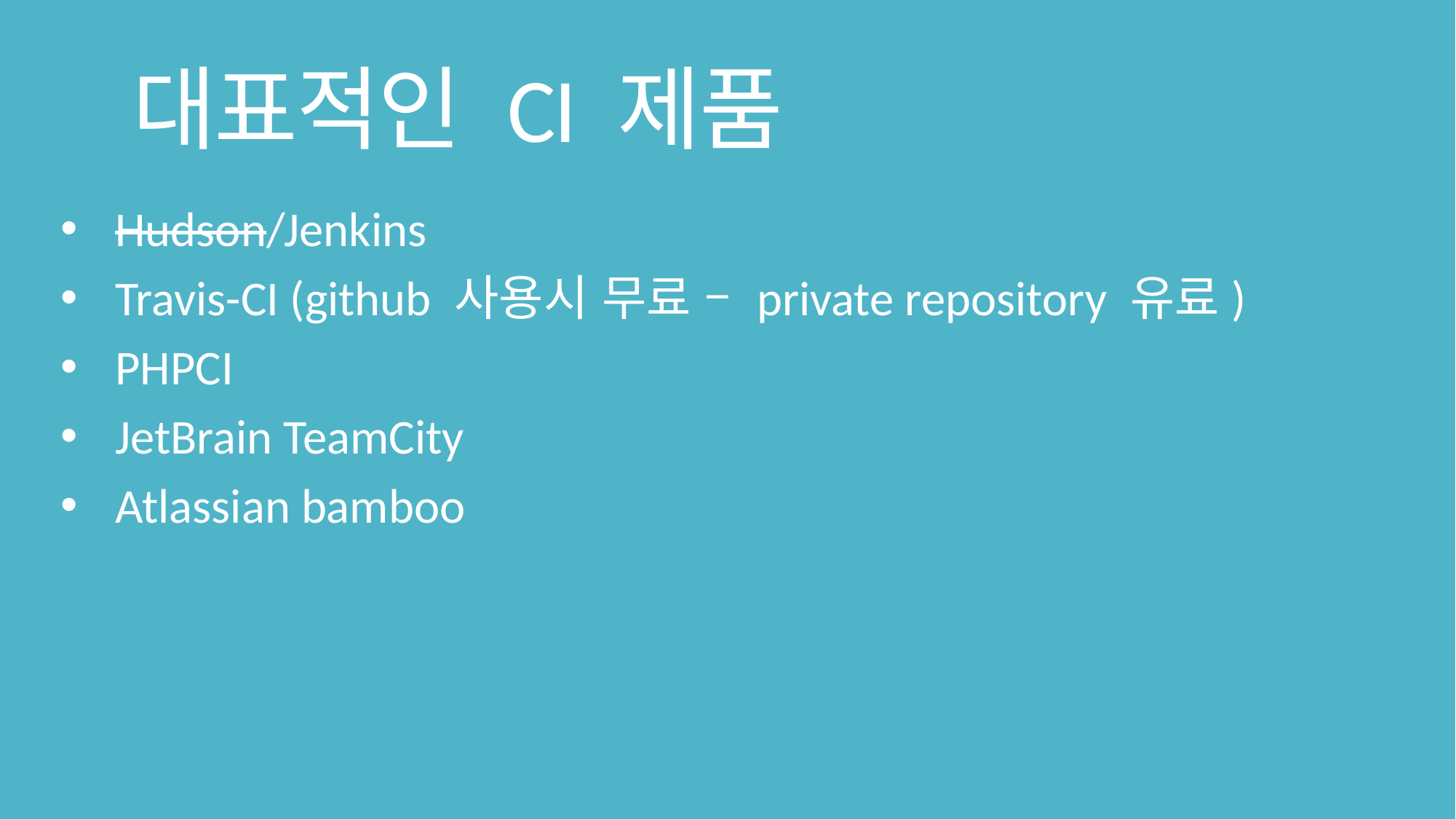

# 대표적인 CI 제품
Hudson/Jenkins
Travis-CI (github 사용시 무료 – private repository 유료)
PHPCI
JetBrain TeamCity
Atlassian bamboo